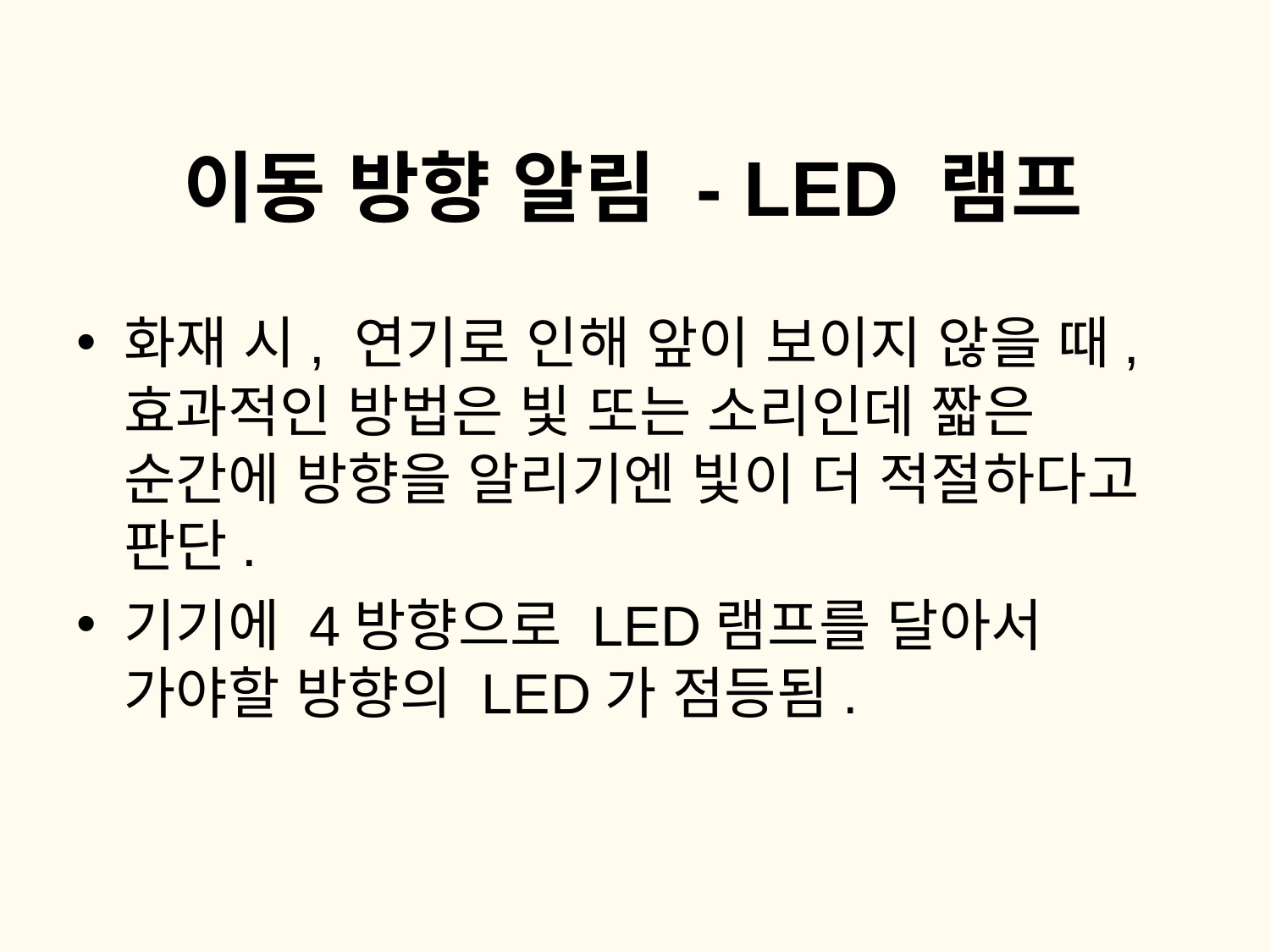

# 이동 방향 알림 - LED 램프

화재 시, 연기로 인해 앞이 보이지 않을 때, 효과적인 방법은 빛 또는 소리인데 짧은 순간에 방향을 알리기엔 빛이 더 적절하다고 판단.
기기에 4방향으로 LED램프를 달아서 가야할 방향의 LED가 점등됨.